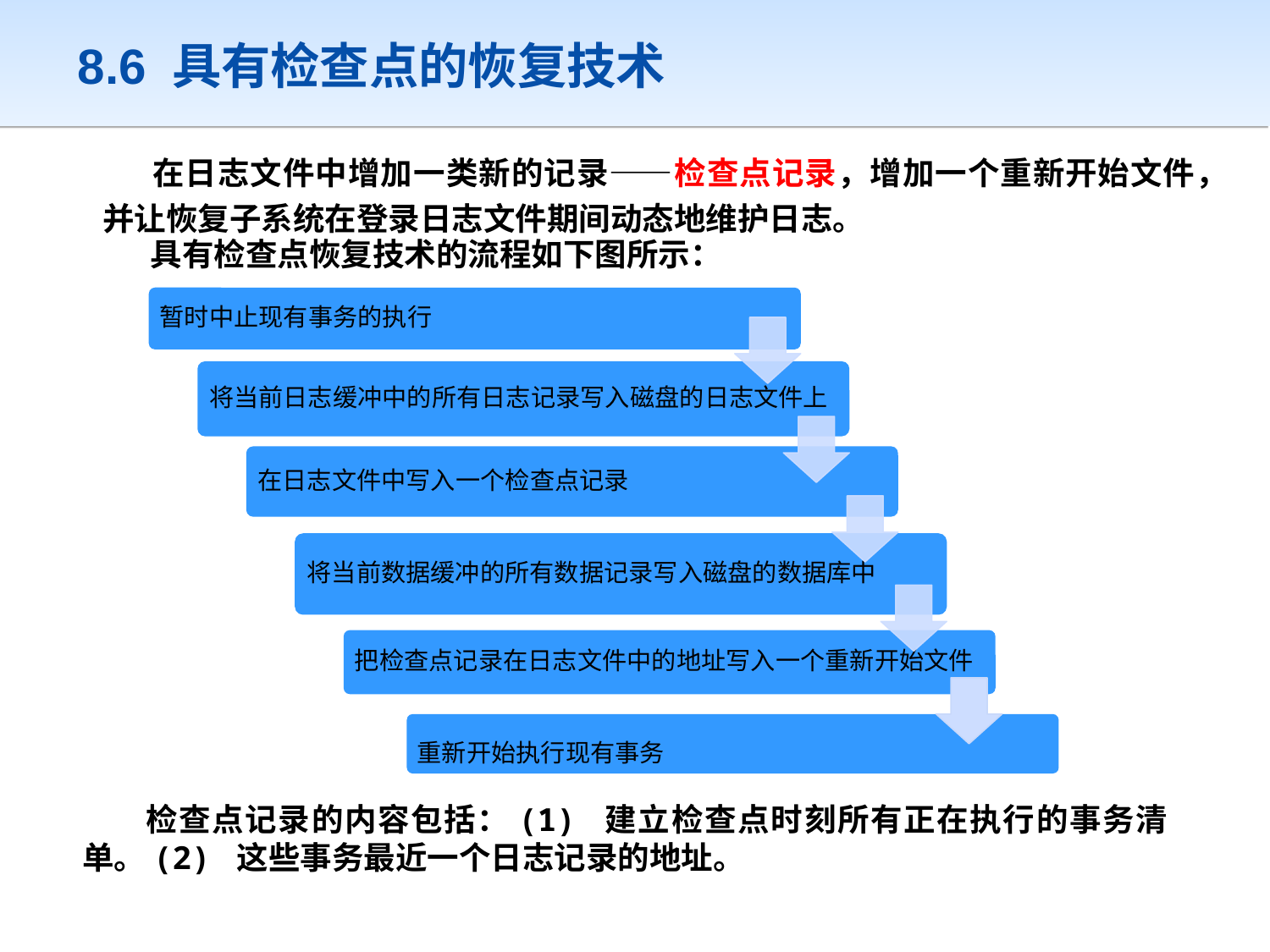

# 8.6 具有检查点的恢复技术
在日志文件中增加一类新的记录——检查点记录，增加一个重新开始文件，并让恢复子系统在登录日志文件期间动态地维护日志。

 具有检查点恢复技术的流程如下图所示：
暂时中止现有事务的执行
将当前日志缓冲中的所有日志记录写入磁盘的日志文件上
在日志文件中写入一个检查点记录
将当前数据缓冲的所有数据记录写入磁盘的数据库中
把检查点记录在日志文件中的地址写入一个重新开始文件

重新开始执行现有事务
检查点记录的内容包括：(1) 建立检查点时刻所有正在执行的事务清单。(2) 这些事务最近一个日志记录的地址。